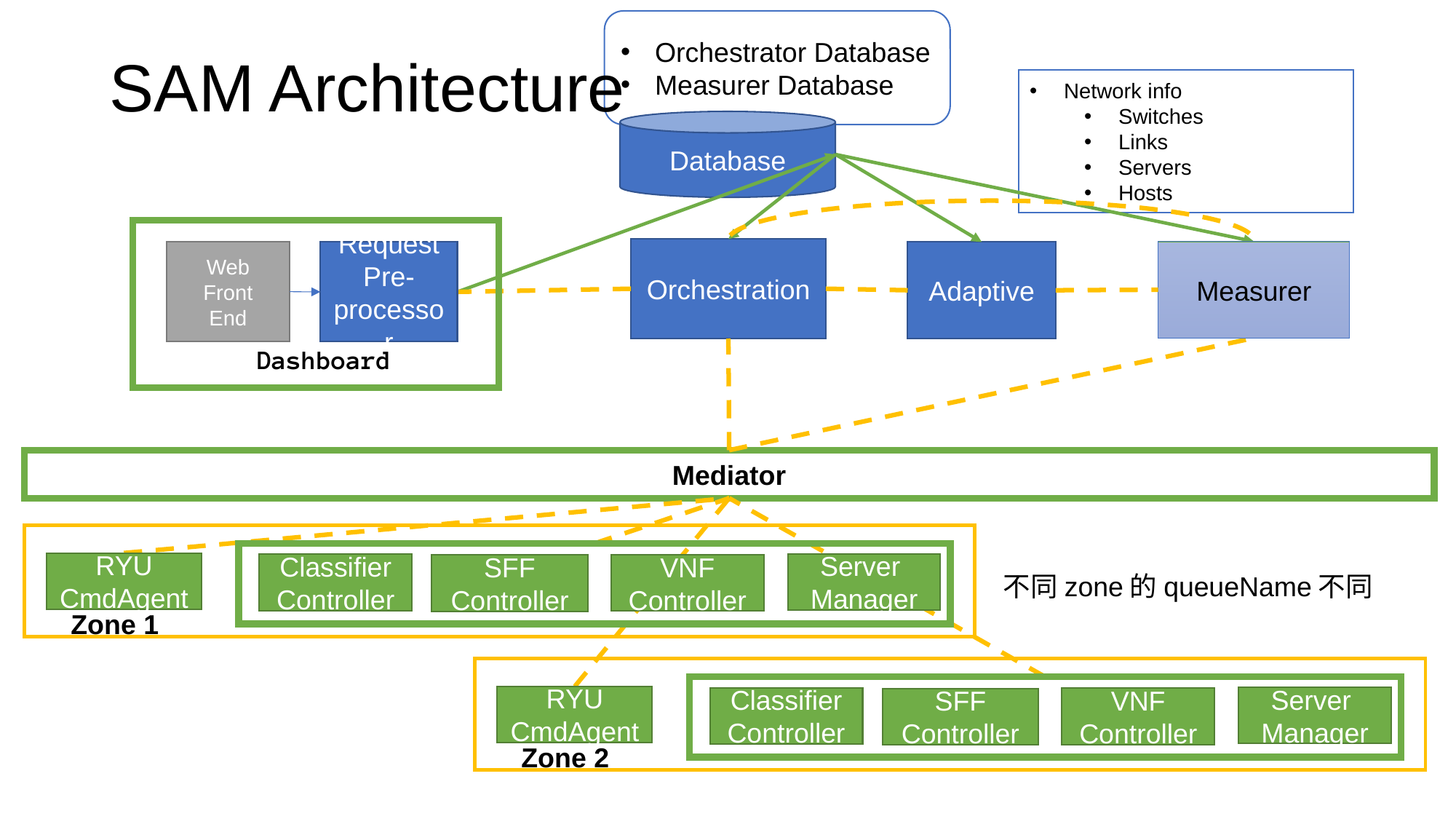

Orchestrator Database
Measurer Database
# SAM Architecture
Network info
Switches
Links
Servers
Hosts
Database

Web
Front
End
Request
Pre-processor
Dashboard
Orchestration
Measurer
Adaptive
Mediator

Server
Manager
Classifier
Controller
VNF
Controller
SFF
Controller
RYU CmdAgent
Zone 1
不同zone的queueName不同

Server
Manager
Classifier
Controller
VNF
Controller
SFF
Controller
RYU CmdAgent
Zone 2